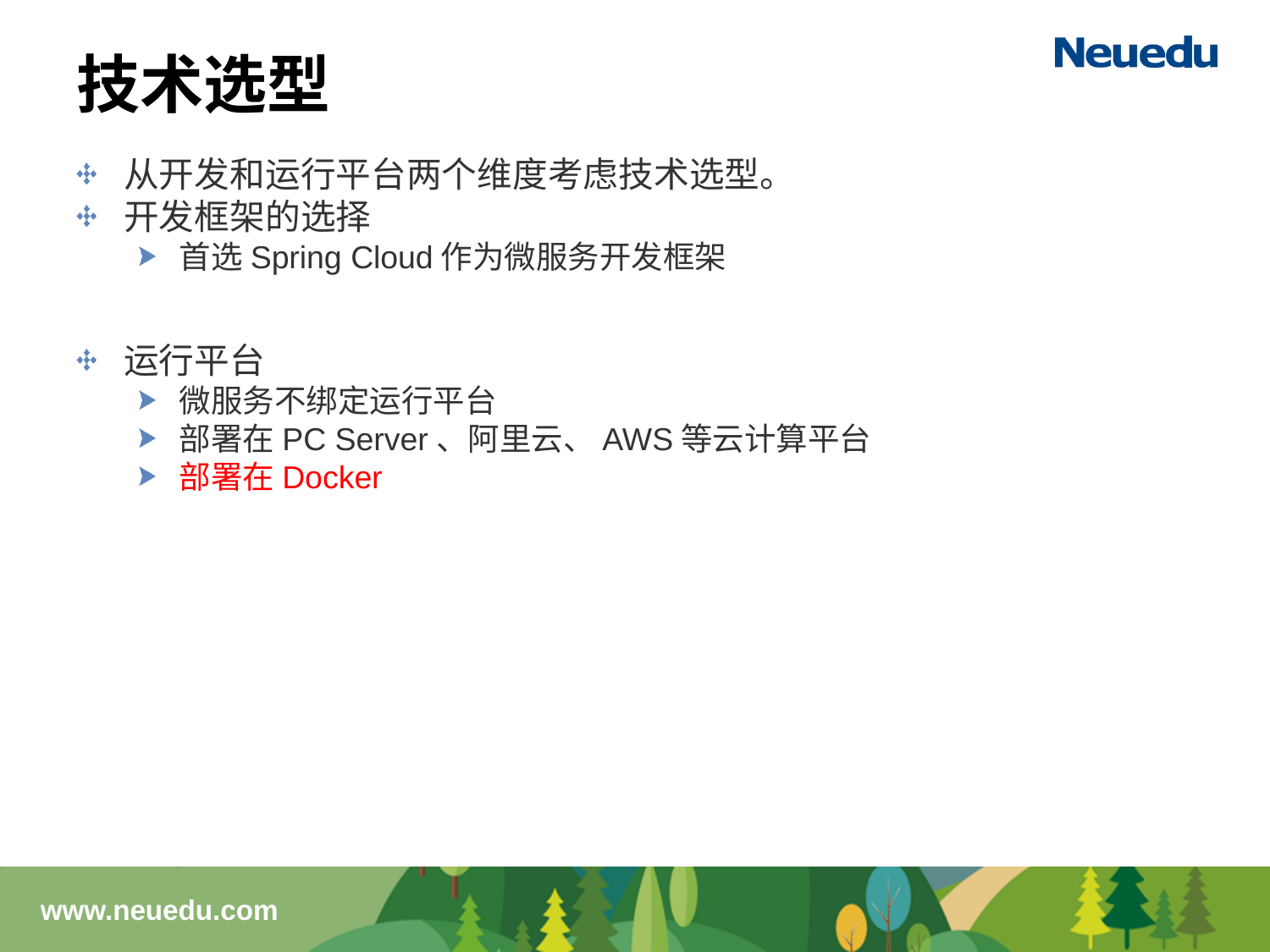

# 技术选型
从开发和运行平台两个维度考虑技术选型。
开发框架的选择
首选Spring Cloud作为微服务开发框架

运行平台
微服务不绑定运行平台
部署在PC Server、阿里云、AWS等云计算平台
部署在Docker